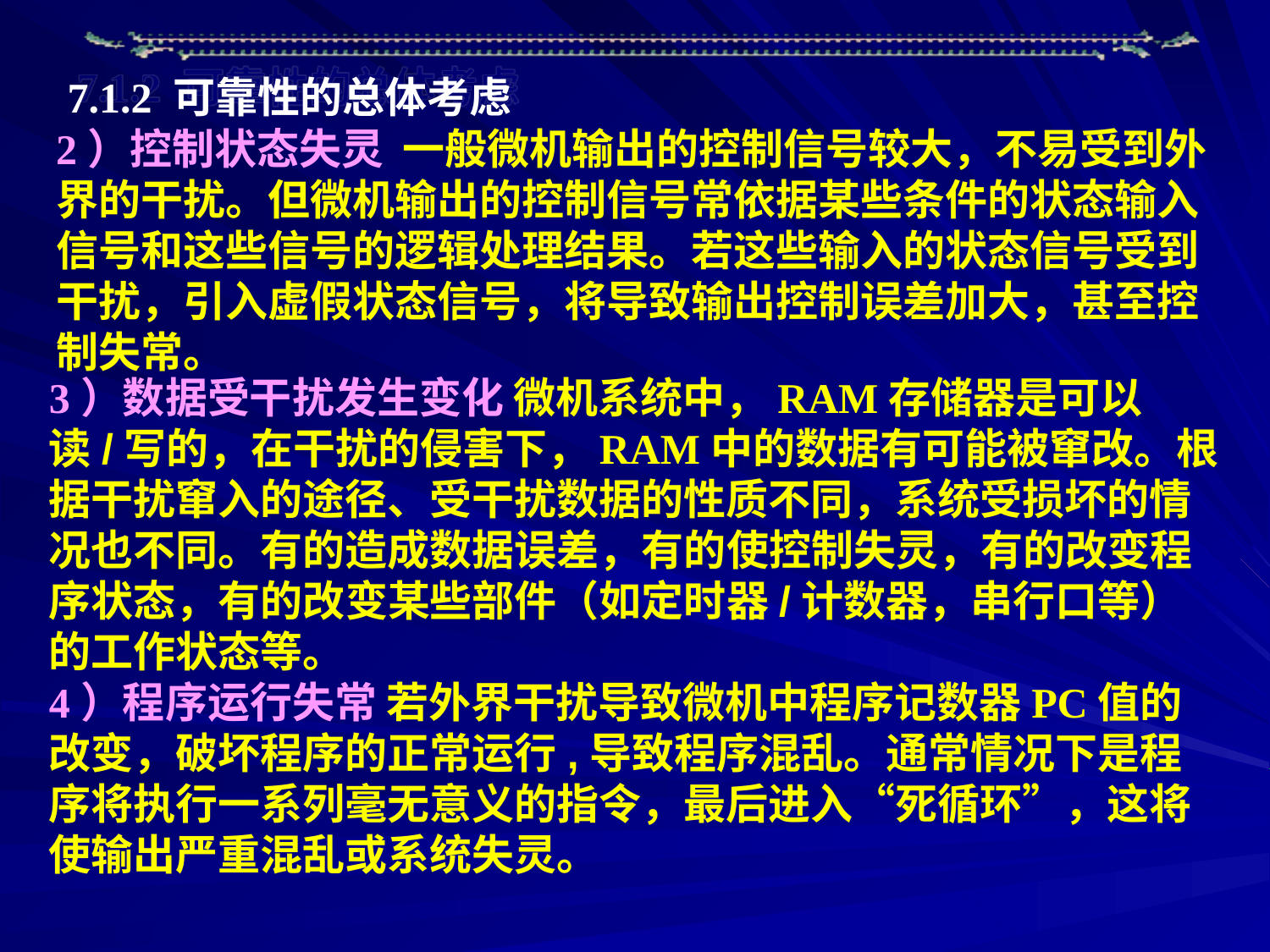

7.1.2 可靠性的总体考虑
2）控制状态失灵  一般微机输出的控制信号较大，不易受到外界的干扰。但微机输出的控制信号常依据某些条件的状态输入信号和这些信号的逻辑处理结果。若这些输入的状态信号受到干扰，引入虚假状态信号，将导致输出控制误差加大，甚至控制失常。
3）数据受干扰发生变化 微机系统中，RAM存储器是可以读/写的，在干扰的侵害下，RAM中的数据有可能被窜改。根据干扰窜入的途径、受干扰数据的性质不同，系统受损坏的情况也不同。有的造成数据误差，有的使控制失灵，有的改变程序状态，有的改变某些部件（如定时器/计数器，串行口等）的工作状态等。
4）程序运行失常 若外界干扰导致微机中程序记数器PC值的改变，破坏程序的正常运行,导致程序混乱。通常情况下是程序将执行一系列毫无意义的指令，最后进入“死循环”，这将使输出严重混乱或系统失灵。